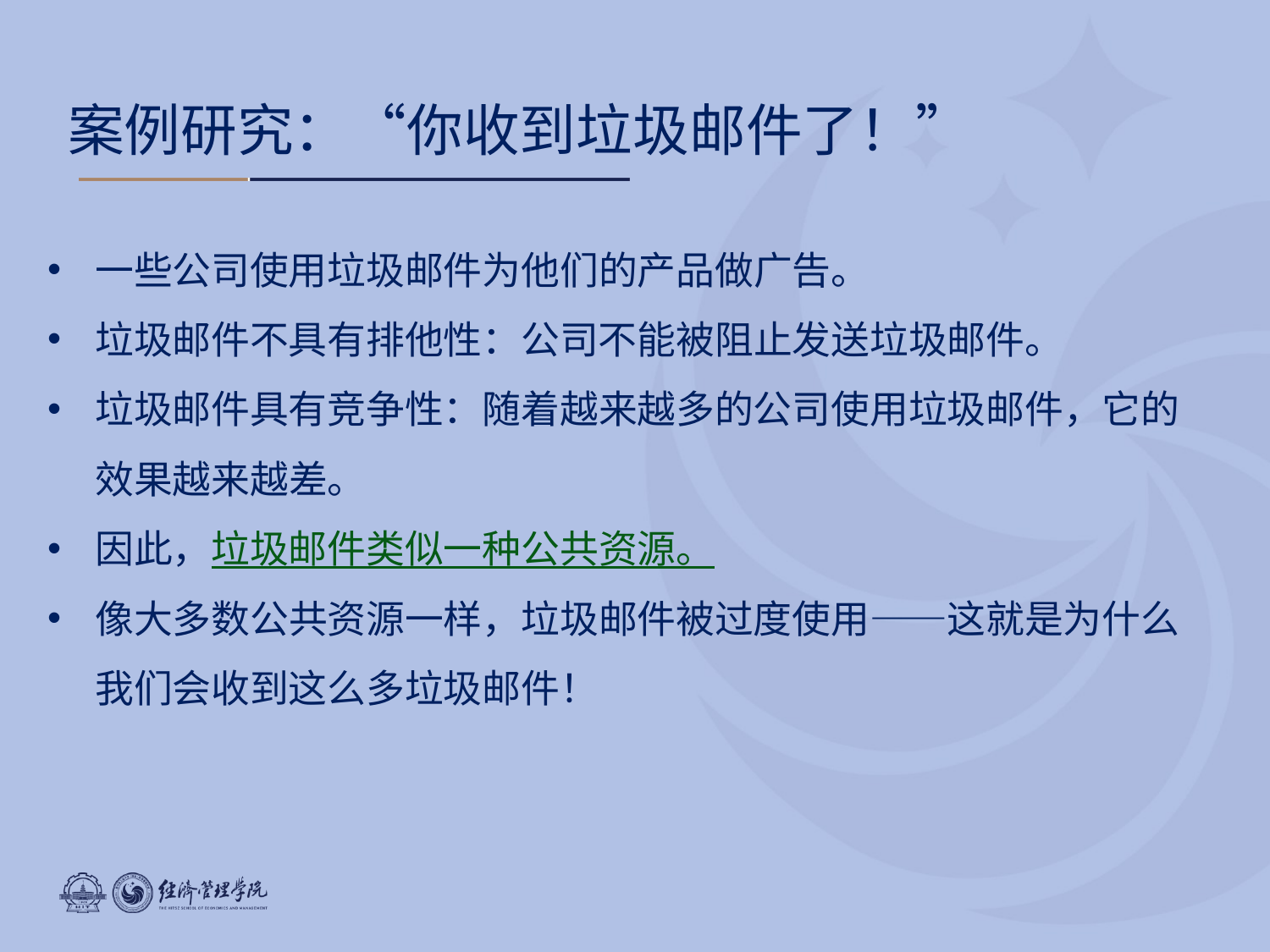

# 案例研究：“你收到垃圾邮件了！”
一些公司使用垃圾邮件为他们的产品做广告。
垃圾邮件不具有排他性：公司不能被阻止发送垃圾邮件。
垃圾邮件具有竞争性：随着越来越多的公司使用垃圾邮件，它的效果越来越差。
因此，垃圾邮件类似一种公共资源。
像大多数公共资源一样，垃圾邮件被过度使用——这就是为什么我们会收到这么多垃圾邮件！